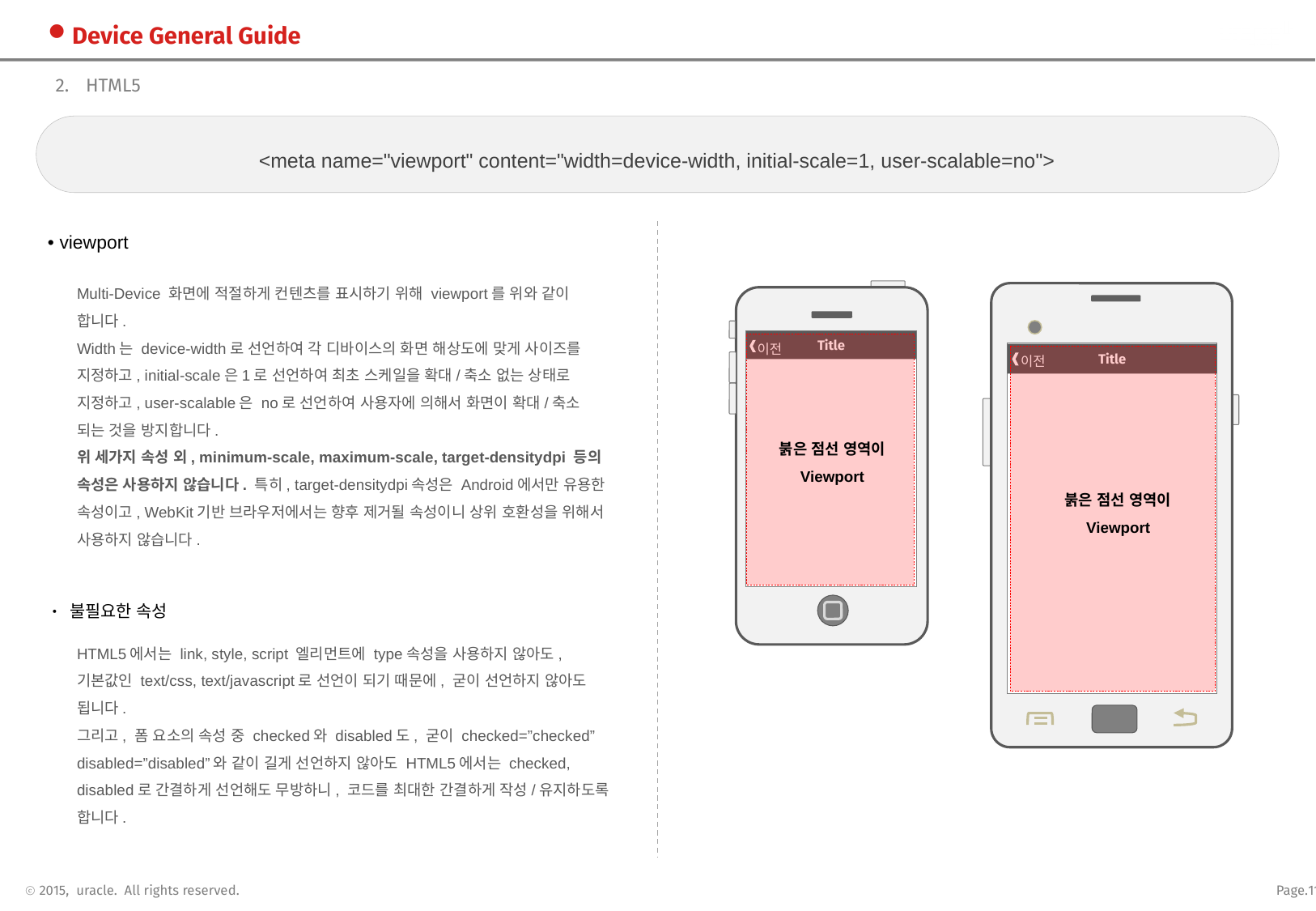

# Device General Guide
HTML5
<meta name="viewport" content="width=device-width, initial-scale=1, user-scalable=no">
• viewport
Multi-Device 화면에 적절하게 컨텐츠를 표시하기 위해 viewport를 위와 같이 합니다.
Width는 device-width로 선언하여 각 디바이스의 화면 해상도에 맞게 사이즈를 지정하고, initial-scale은1로 선언하여 최초 스케일을 확대/축소 없는 상태로 지정하고, user-scalable은 no로 선언하여 사용자에 의해서 화면이 확대/축소 되는 것을 방지합니다.
위 세가지 속성 외, minimum-scale, maximum-scale, target-densitydpi 등의 속성은 사용하지 않습니다. 특히, target-densitydpi속성은 Android에서만 유용한 속성이고, WebKit기반 브라우저에서는 향후 제거될 속성이니 상위 호환성을 위해서 사용하지 않습니다.

Title
     이전

Title
     이전

붉은 점선 영역이
Viewport
붉은 점선 영역이
Viewport
• 불필요한 속성
HTML5에서는 link, style, script 엘리먼트에 type속성을 사용하지 않아도,
기본값인 text/css, text/javascript로 선언이 되기 때문에, 굳이 선언하지 않아도 됩니다.
그리고, 폼 요소의 속성 중 checked와 disabled도, 굳이 checked=”checked” disabled=”disabled”와 같이 길게 선언하지 않아도 HTML5에서는 checked, disabled로 간결하게 선언해도 무방하니, 코드를 최대한 간결하게 작성/유지하도록 합니다.